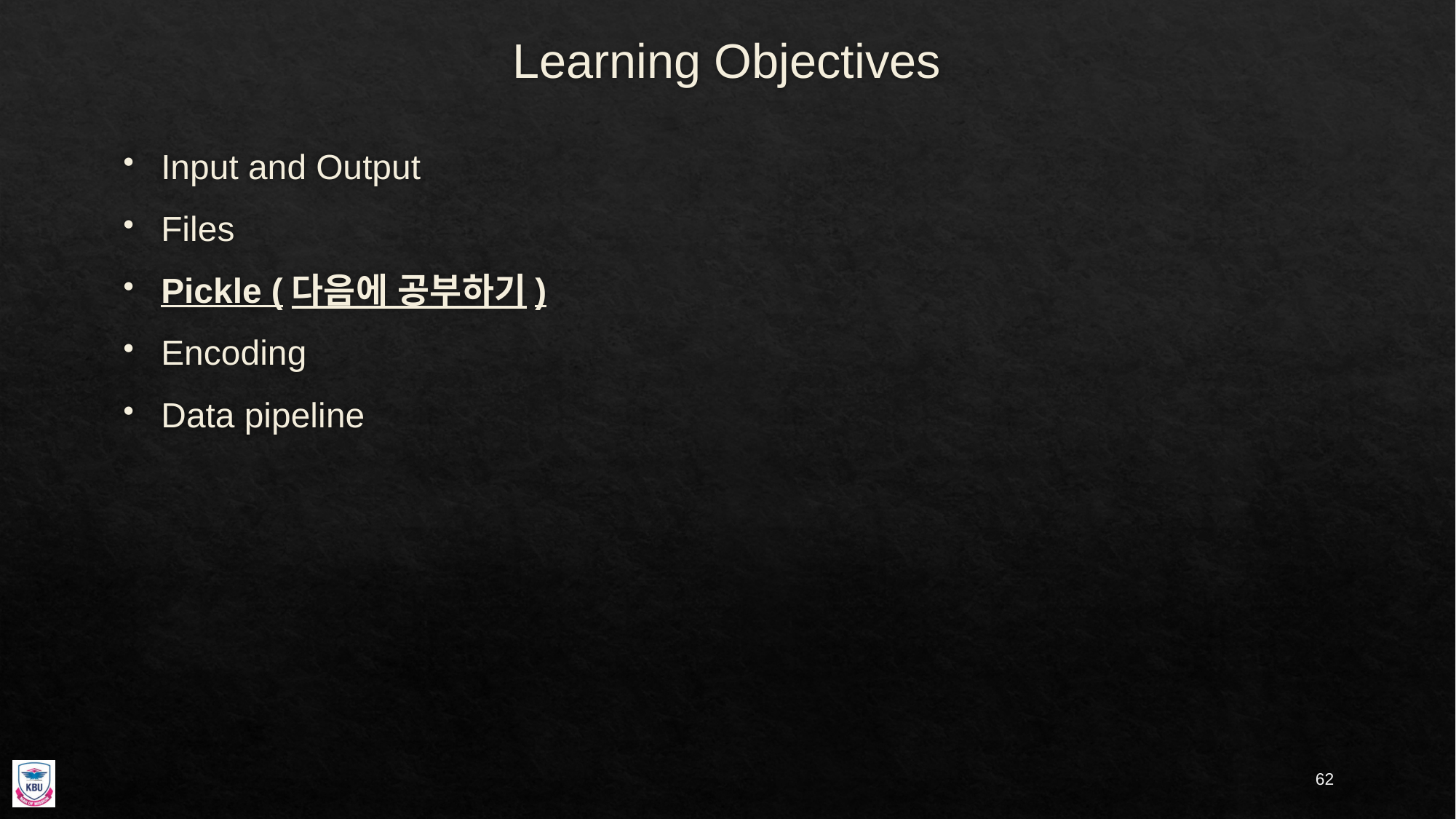

# Learning Objectives
Input and Output
Files
Pickle (다음에 공부하기)
Encoding
Data pipeline

62